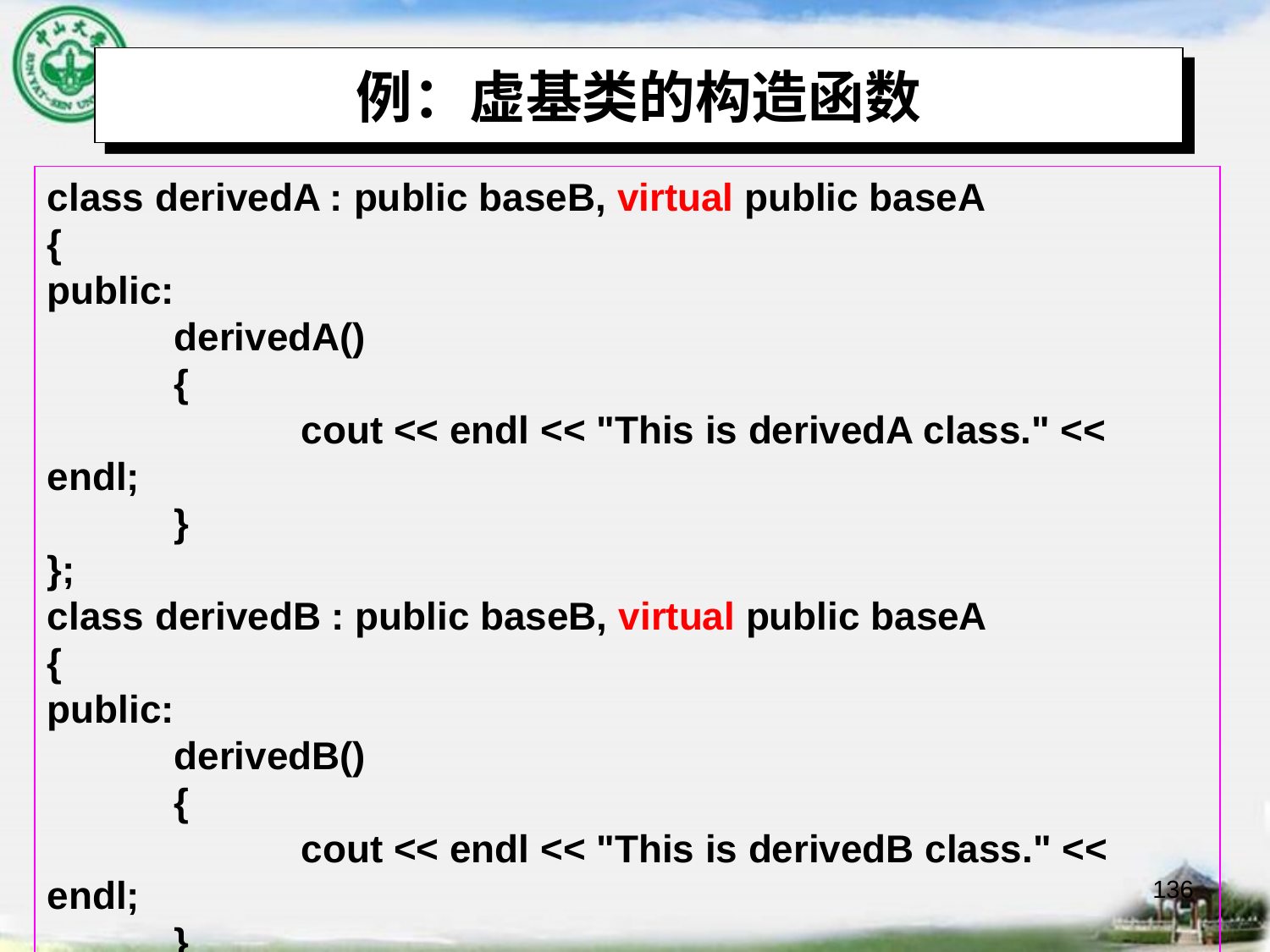

# 例：虚基类的构造函数
class derivedA : public baseB, virtual public baseA
{
public:
	derivedA()
	{
		cout << endl << "This is derivedA class." << endl;
	}
};
class derivedB : public baseB, virtual public baseA
{
public:
	derivedB()
	{
		cout << endl << "This is derivedB class." << endl;
	}
};
136